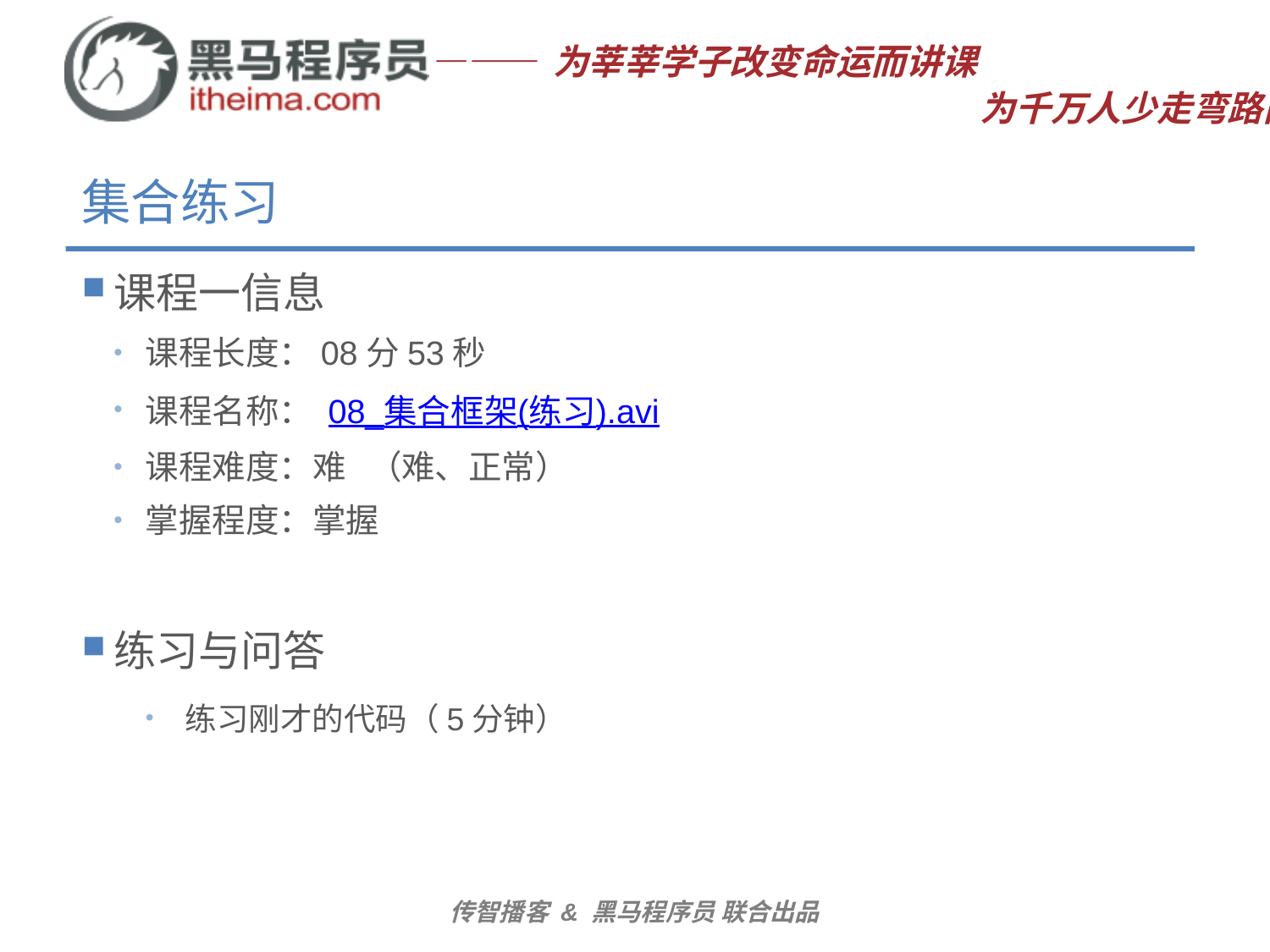

# 集合练习
课程一信息
课程长度：08分53秒
课程名称： 08_集合框架(练习).avi
课程难度：难   （难、正常）
掌握程度：掌握

练习与问答
练习刚才的代码（5分钟）